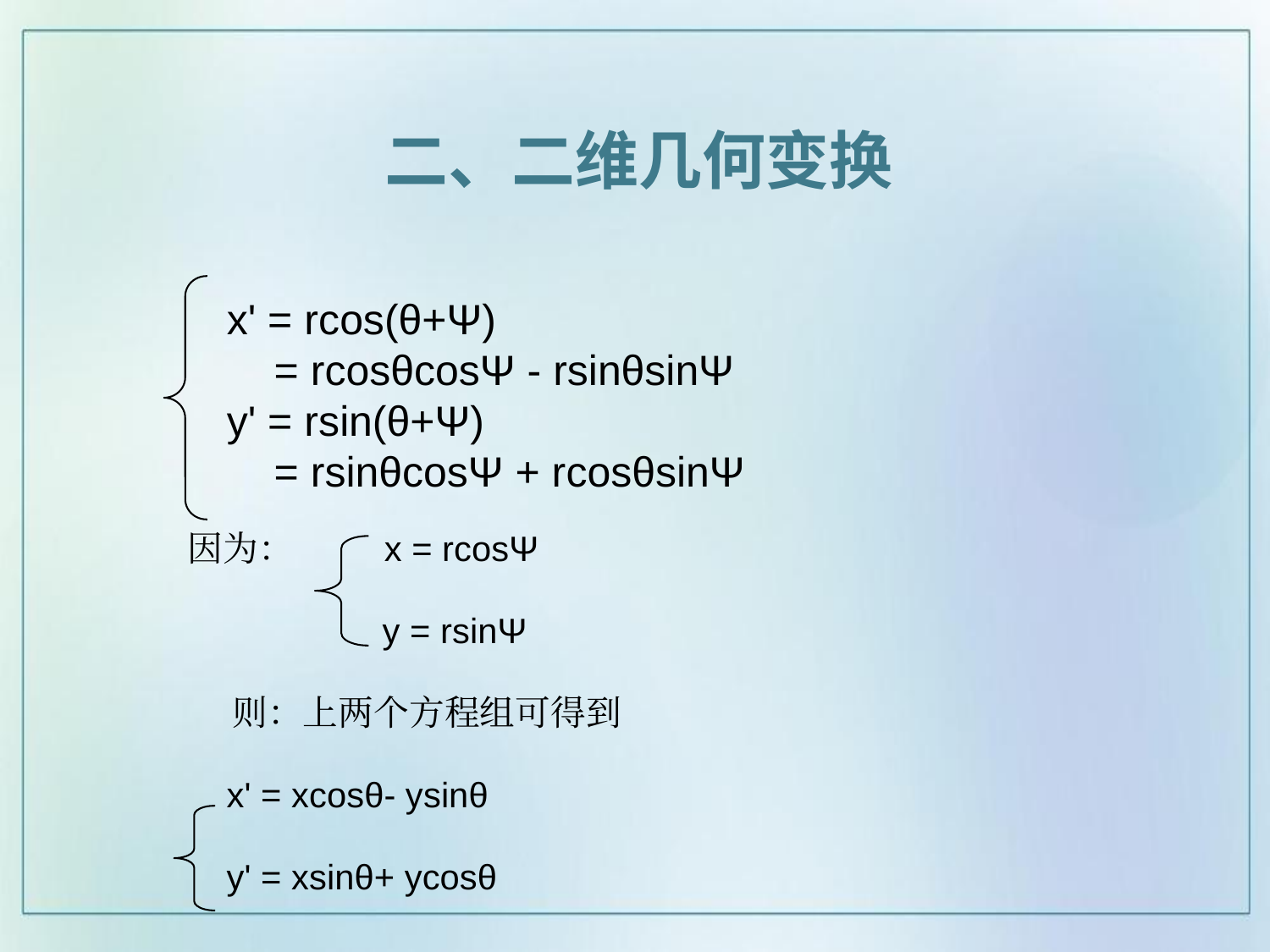

二、二维几何变换

x' = rcos(θ+Ψ)
    = rcosθcosΨ - rsinθsinΨ
y' = rsin(θ+Ψ)
    = rsinθcosΨ + rcosθsinΨ
因为：         x = rcosΨ
                    y = rsinΨ
    则：上两个方程组可得到
    x' = xcosθ- ysinθ
    y' = xsinθ+ ycosθ